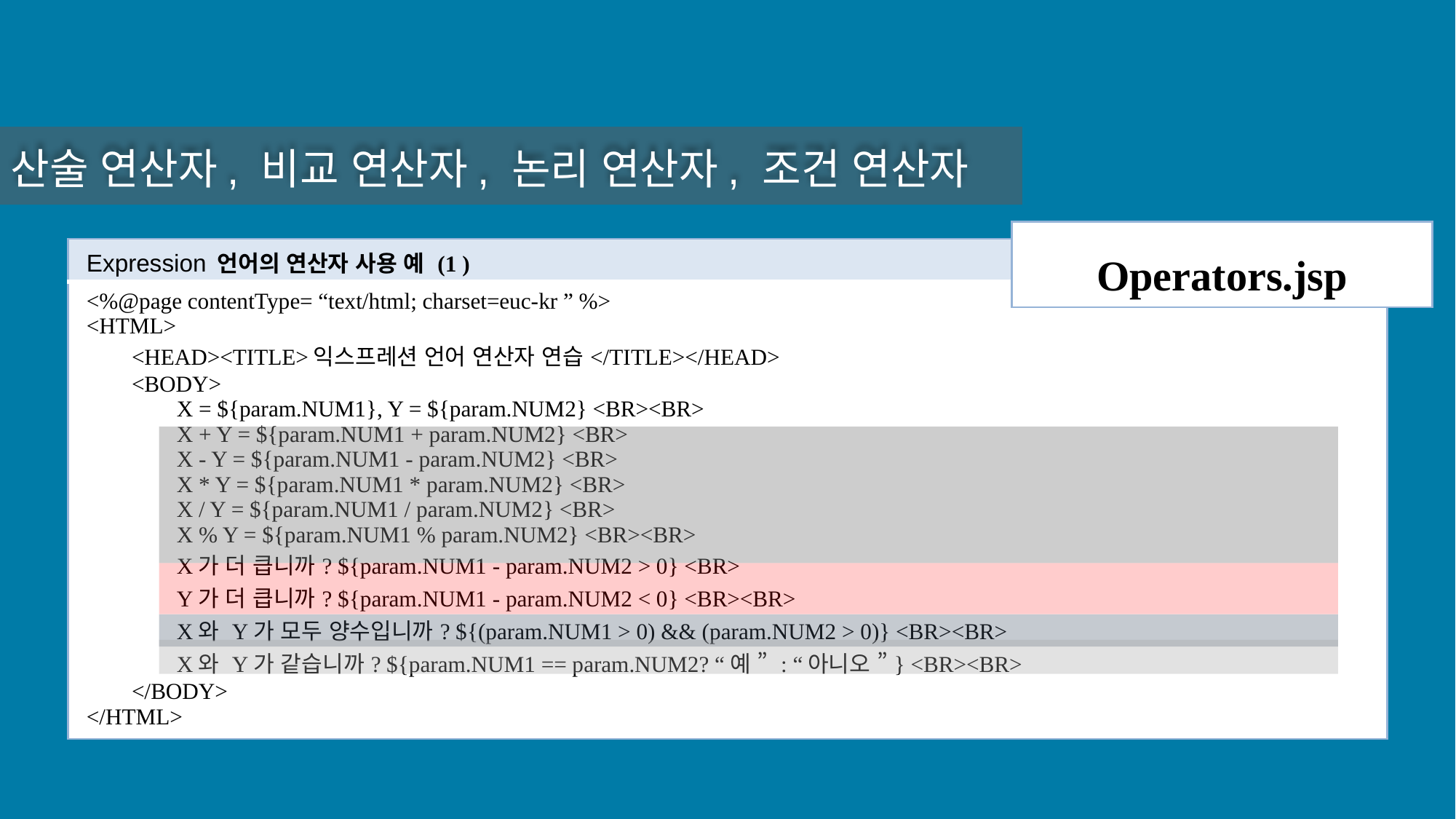

산술 연산자, 비교 연산자, 논리 연산자, 조건 연산자
| Operators.jsp |
| --- |
| Expression 언어의 연산자 사용 예 (1 ) |
| --- |
| <%@page contentType= “text/html; charset=euc-kr ” %> <HTML> <HEAD><TITLE>익스프레션 언어 연산자 연습</TITLE></HEAD> <BODY> X = ${param.NUM1}, Y = ${param.NUM2} <BR><BR> X + Y = ${param.NUM1 + param.NUM2} <BR> X - Y = ${param.NUM1 - param.NUM2} <BR> X \* Y = ${param.NUM1 \* param.NUM2} <BR> X / Y = ${param.NUM1 / param.NUM2} <BR> X % Y = ${param.NUM1 % param.NUM2} <BR><BR> X가 더 큽니까? ${param.NUM1 - param.NUM2 > 0} <BR> Y가 더 큽니까? ${param.NUM1 - param.NUM2 < 0} <BR><BR> X와 Y가 모두 양수입니까? ${(param.NUM1 > 0) && (param.NUM2 > 0)} <BR><BR> X와 Y가 같습니까? ${param.NUM1 == param.NUM2? “예 ” : “아니오 ”} <BR><BR> </BODY> </HTML> |